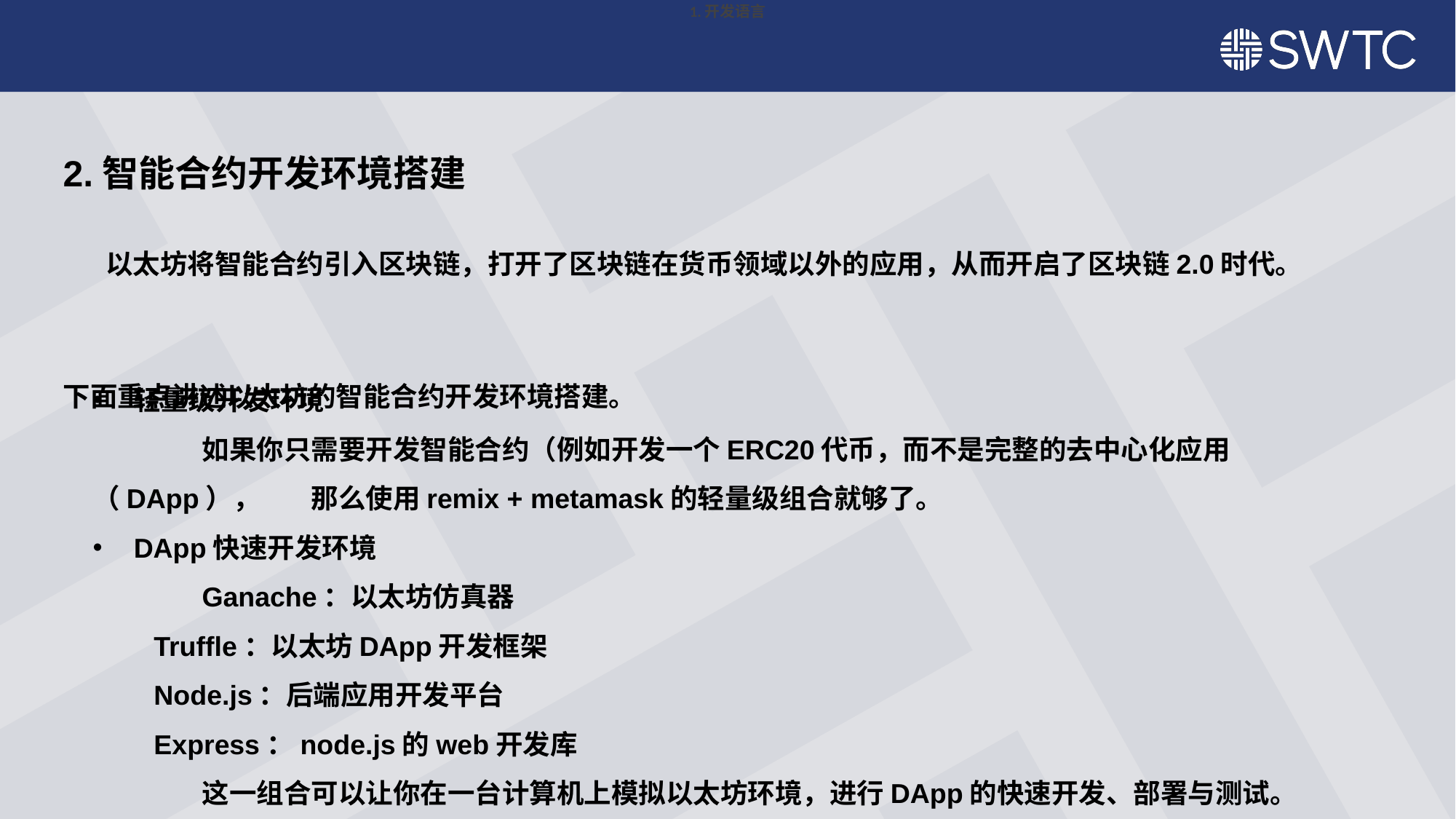

1.开发语言

# 2.智能合约开发环境搭建 　 以太坊将智能合约引入区块链，打开了区块链在货币领域以外的应用，从而开启了区块链2.0时代。 下面重点讲述以太坊的智能合约开发环境搭建。

轻量级开发环境
	如果你只需要开发智能合约（例如开发一个ERC20代币，而不是完整的去中心化应用（DApp），	那么使用remix + metamask的轻量级组合就够了。
DApp快速开发环境
	Ganache：以太坊仿真器
        Truffle：以太坊DApp开发框架
        Node.js：后端应用开发平台
        Express：node.js的web开发库
	这一组合可以让你在一台计算机上模拟以太坊环境，进行DApp的快速开发、部署与测试。